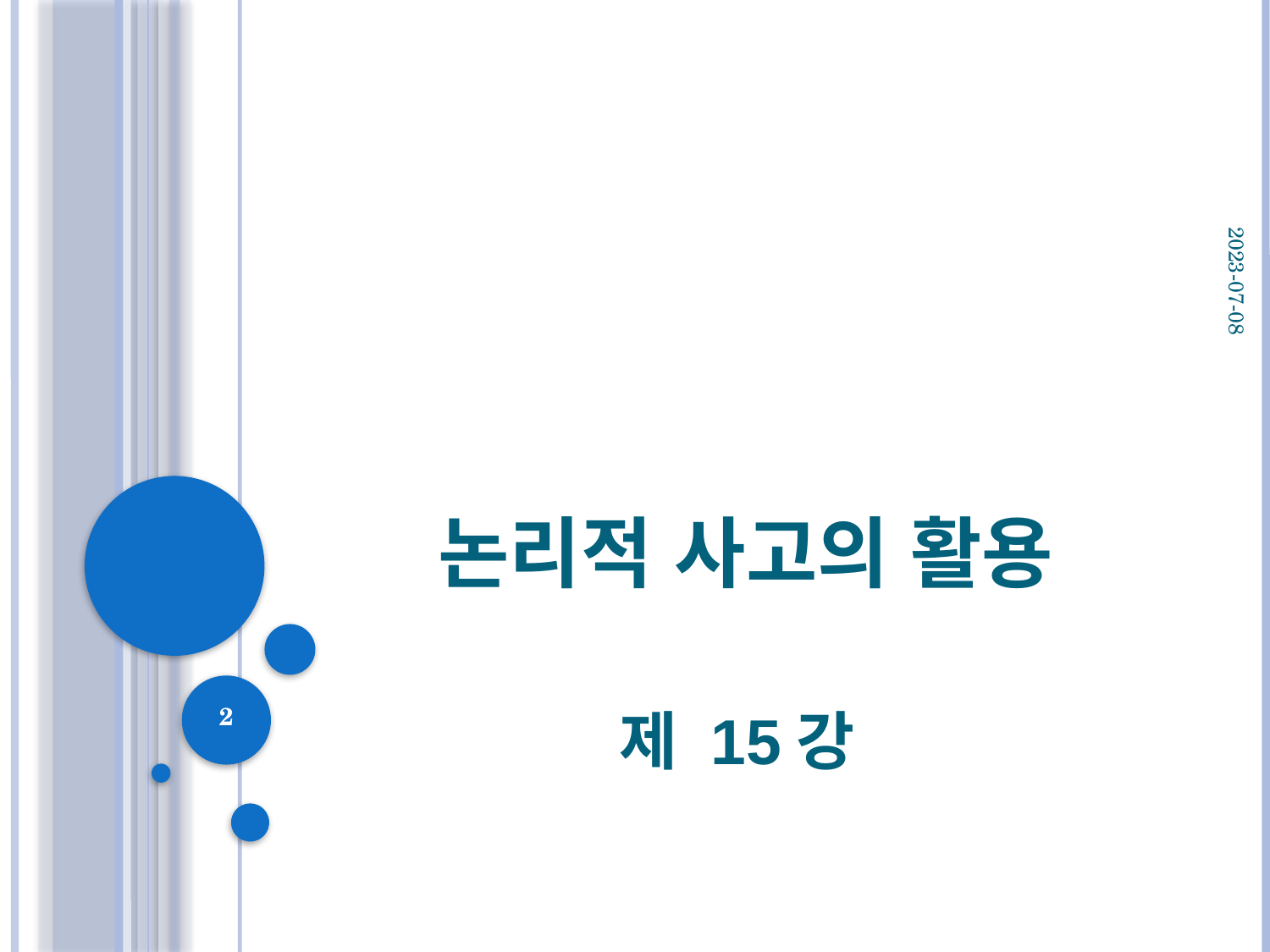

2023-07-08
# 논리적 사고의 활용
2
제 15강